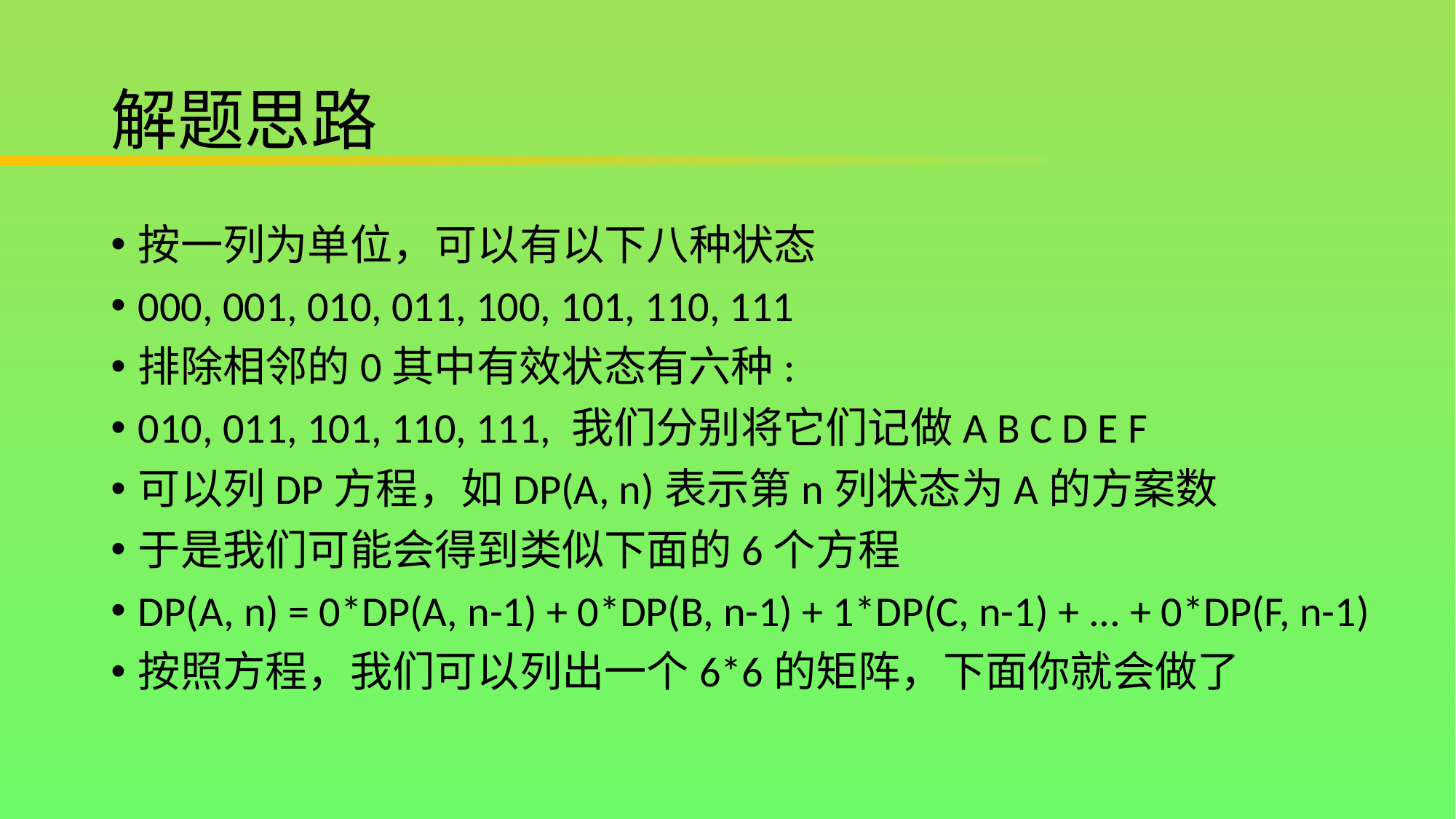

# 解题思路
按一列为单位，可以有以下八种状态
000, 001, 010, 011, 100, 101, 110, 111
排除相邻的0其中有效状态有六种:
010, 011, 101, 110, 111, 我们分别将它们记做A B C D E F
可以列DP方程，如DP(A, n)表示第n列状态为A的方案数
于是我们可能会得到类似下面的6个方程
DP(A, n) = 0*DP(A, n-1) + 0*DP(B, n-1) + 1*DP(C, n-1) + ... + 0*DP(F, n-1)
按照方程，我们可以列出一个6*6的矩阵，下面你就会做了